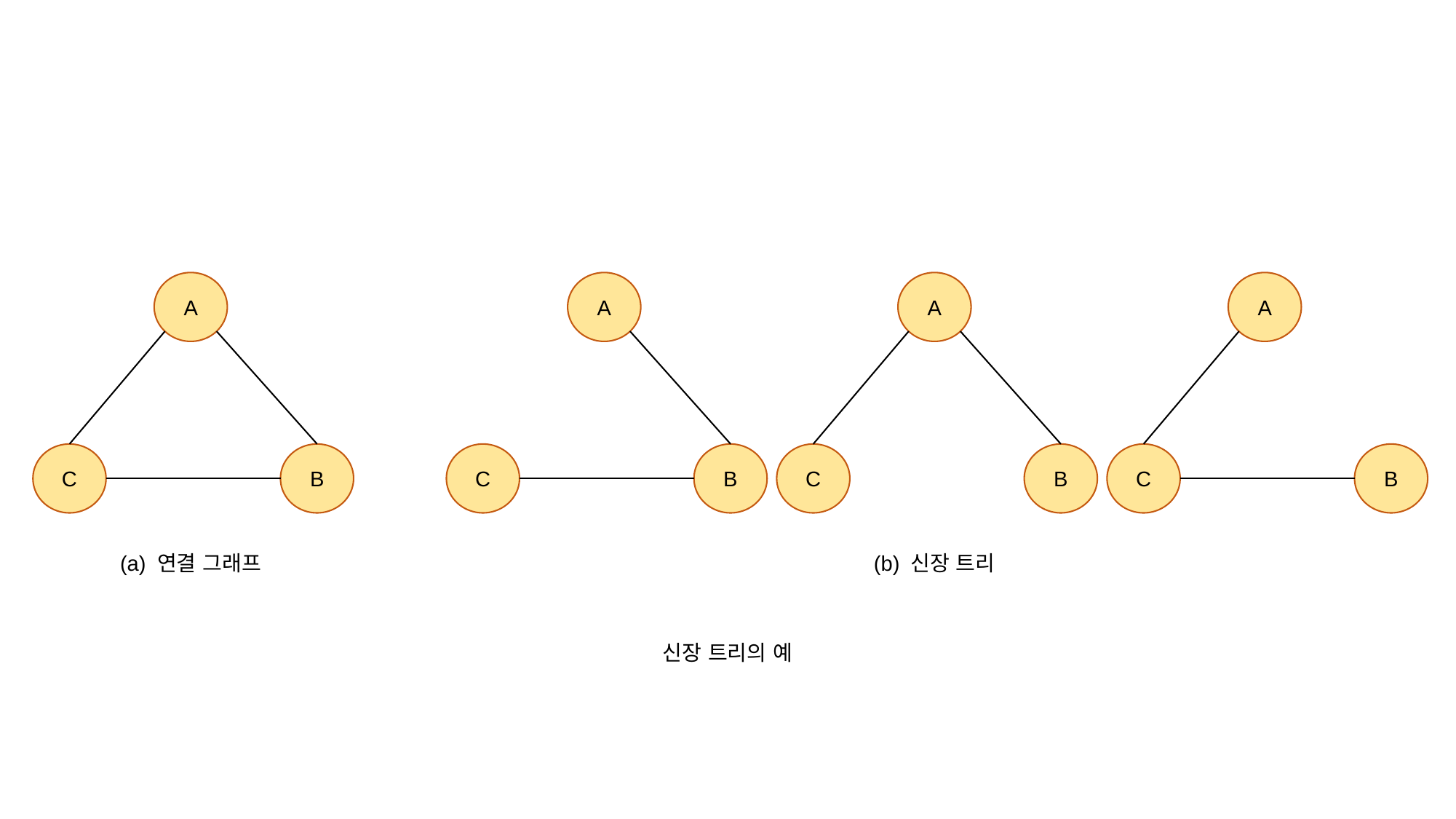

A
A
A
A
C
B
C
B
C
B
C
B
(a) 연결 그래프
(b) 신장 트리
신장 트리의 예